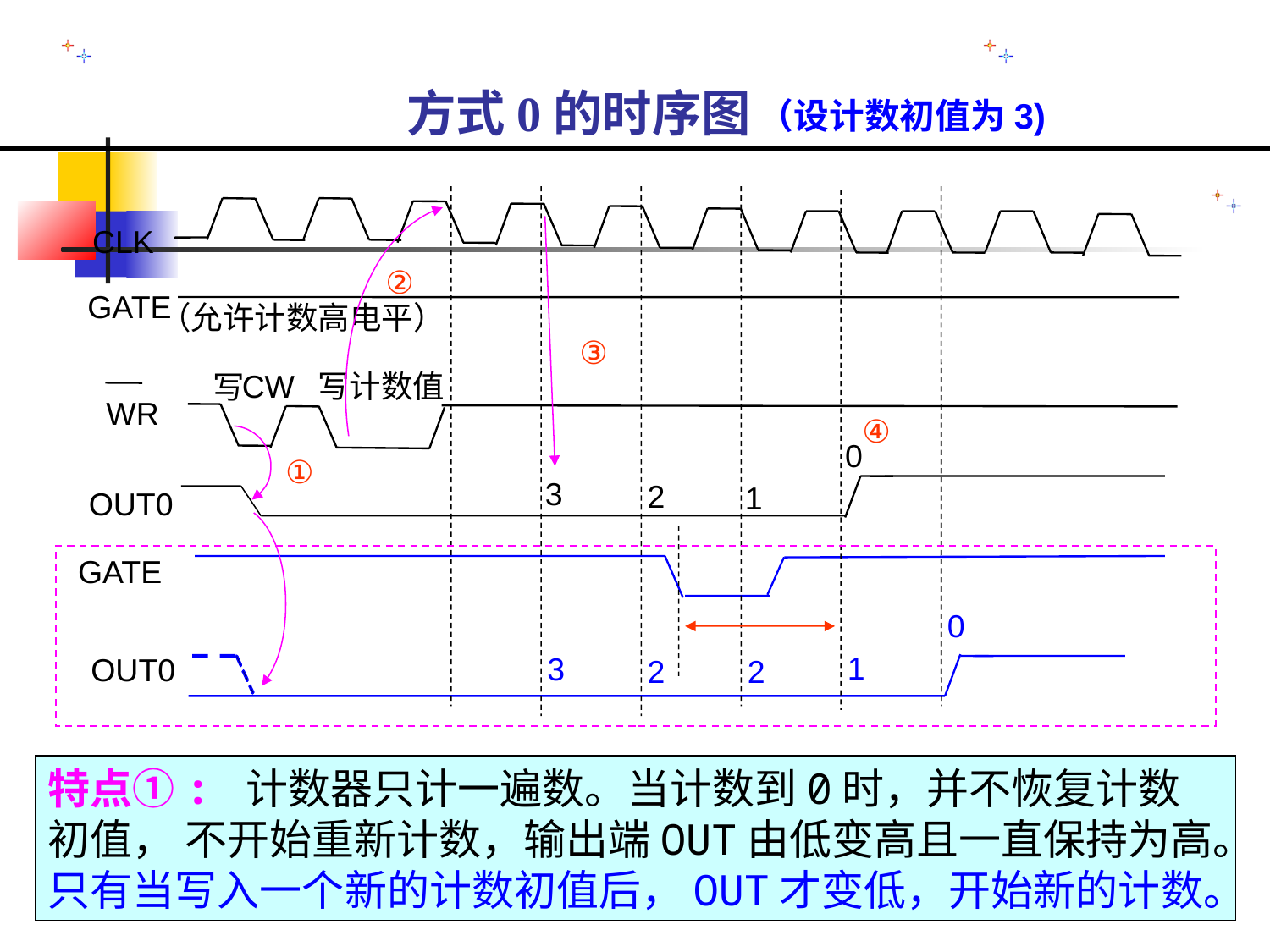

方式0的时序图
（设计数初值为3)

CLK

GATE
（允许计数高电平）

CW
写计数值
写

WR

②
③

④

0
①

3

2

1
OUT0

GATE

0

1
3
OUT0
2
2

特点①: 计数器只计一遍数。当计数到0时，并不恢复计数初值， 不开始重新计数，输出端OUT由低变高且一直保持为高。只有当写入一个新的计数初值后，OUT才变低，开始新的计数。